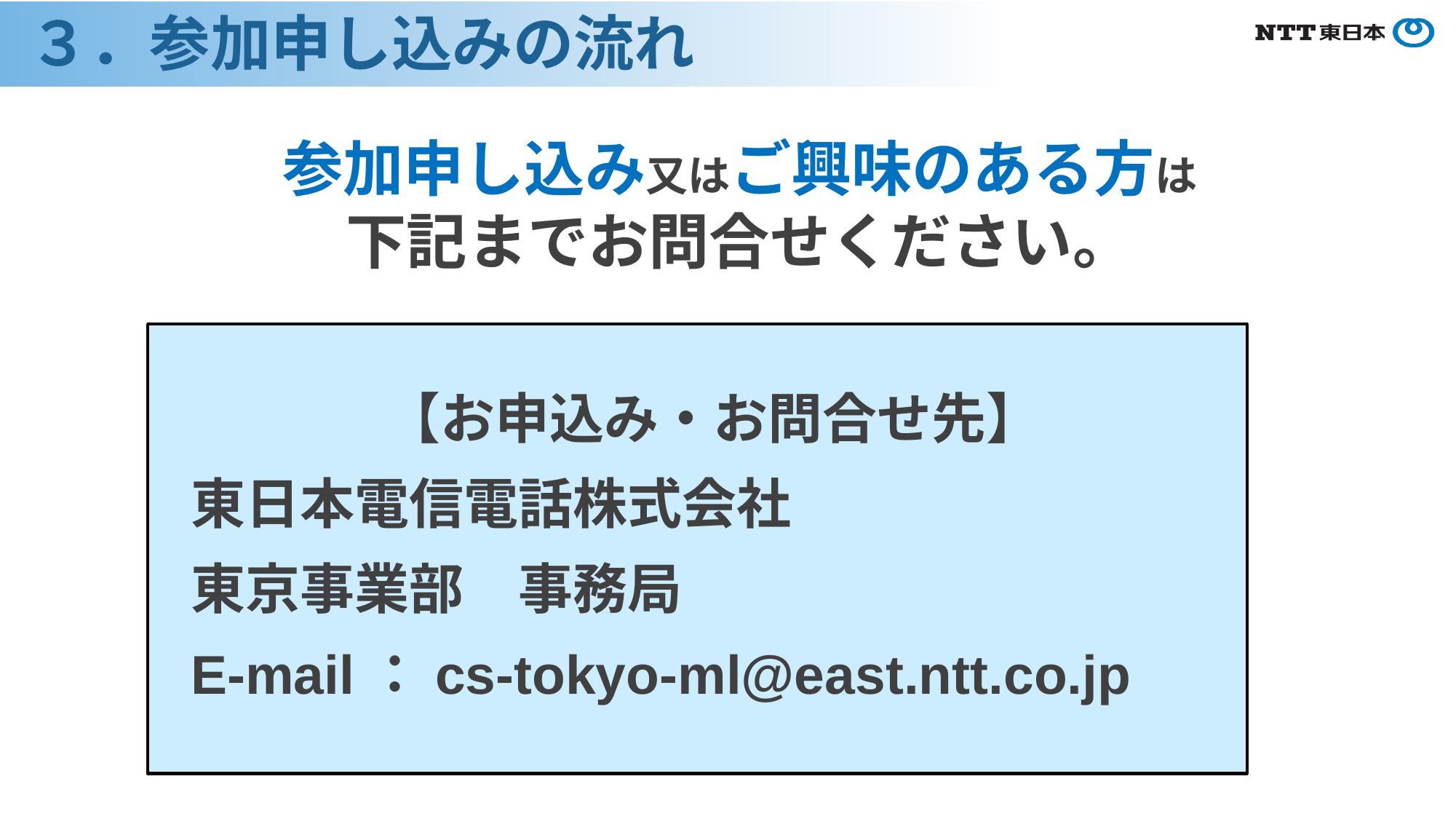

３．参加申し込みの流れ
参加申し込み又はご興味のある方は
下記までお問合せください。
【お申込み・お問合せ先】

東日本電信電話株式会社

東京事業部　事務局

E-mail：cs-tokyo-ml@east.ntt.co.jp